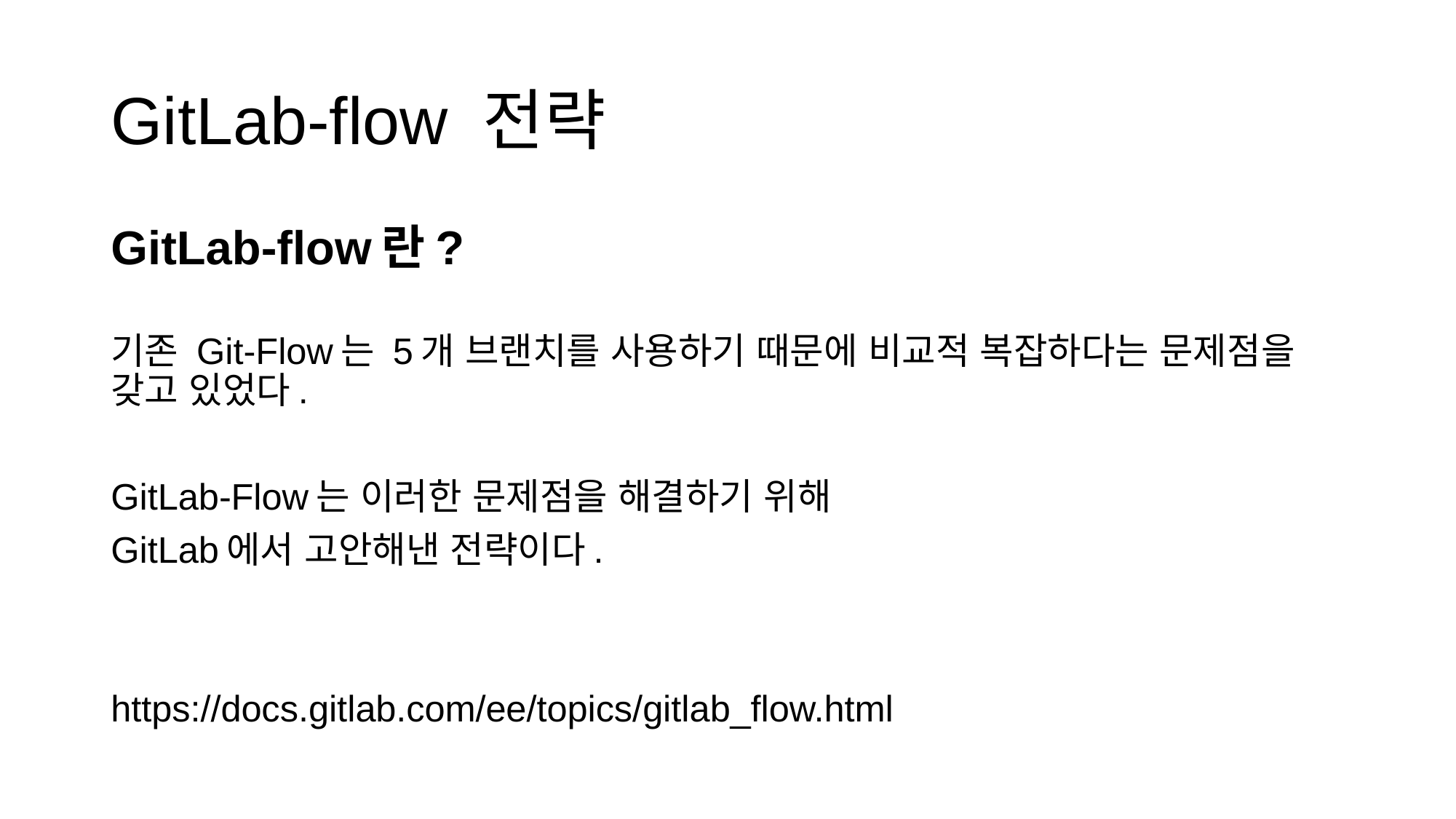

# GitLab-flow 전략
GitLab-flow란?

기존 Git-Flow는 5개 브랜치를 사용하기 때문에 비교적 복잡하다는 문제점을 갖고 있었다.

GitLab-Flow는 이러한 문제점을 해결하기 위해
GitLab에서 고안해낸 전략이다.

https://docs.gitlab.com/ee/topics/gitlab_flow.html